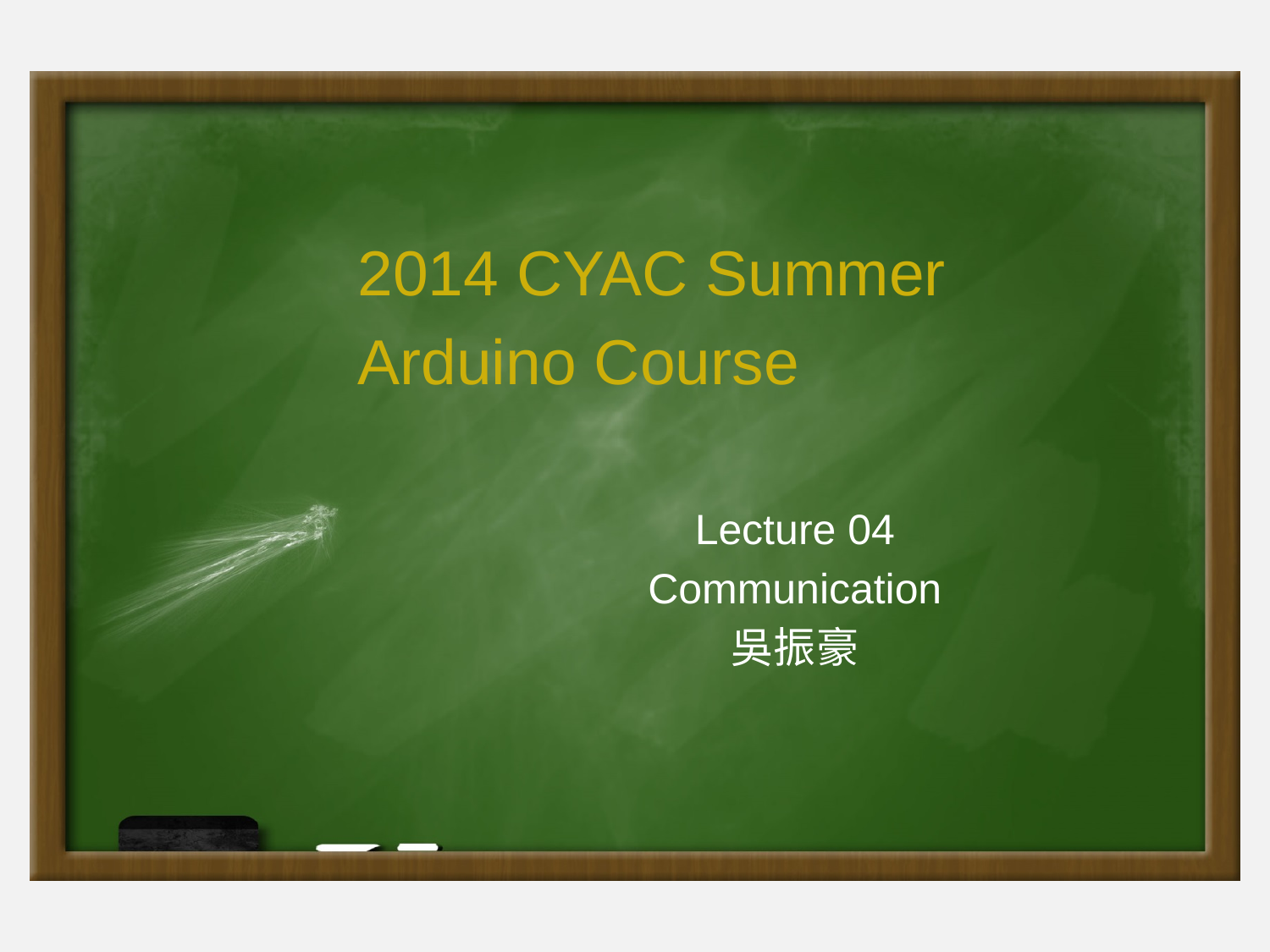

2014 CYAC Summer
Arduino Course
Lecture 04
Communication
吳振豪